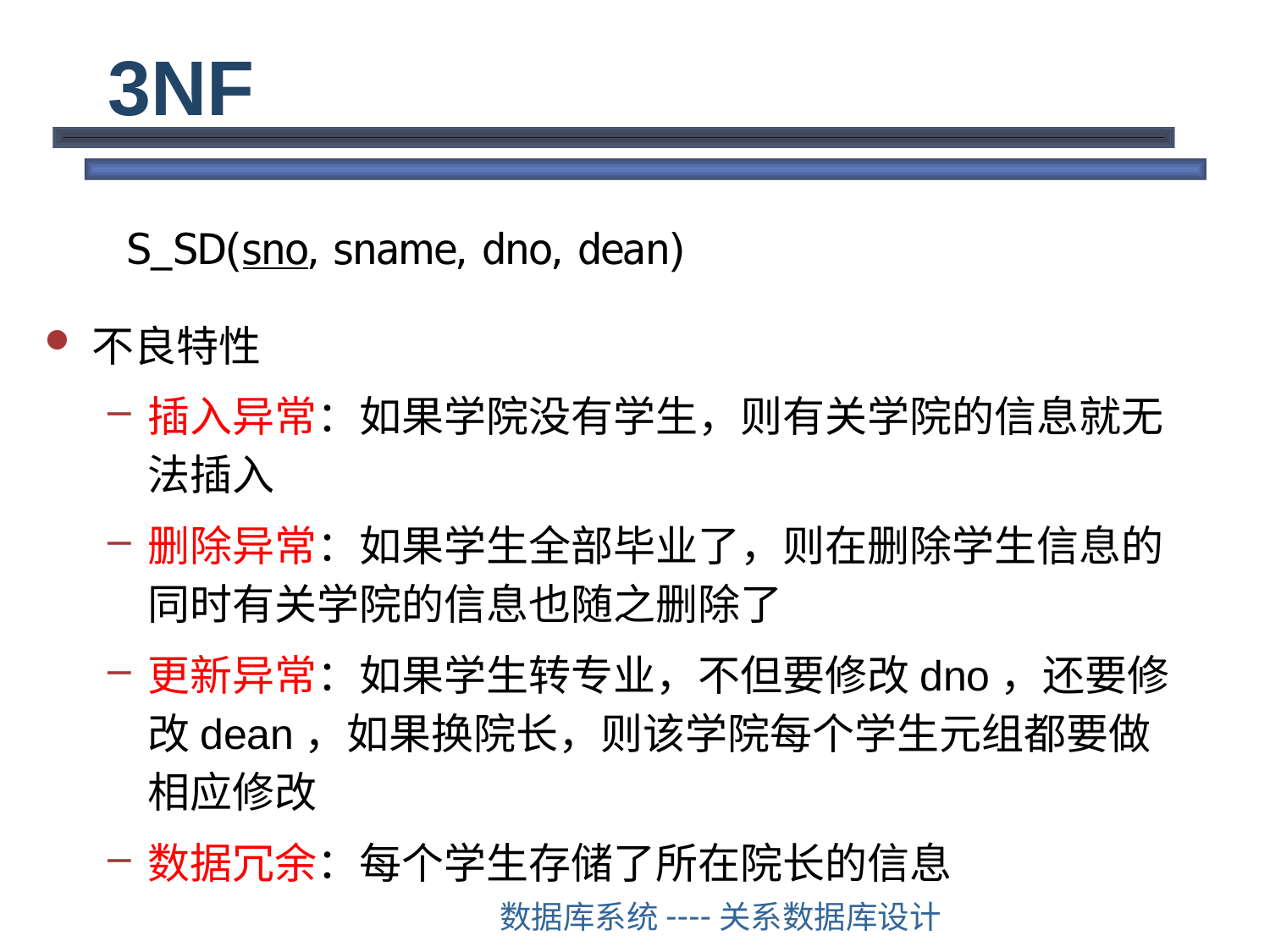

# 3NF
S_SD(sno, sname, dno, dean)

不良特性
插入异常：如果学院没有学生，则有关学院的信息就无法插入
删除异常：如果学生全部毕业了，则在删除学生信息的同时有关学院的信息也随之删除了
更新异常：如果学生转专业，不但要修改dno，还要修改dean，如果换院长，则该学院每个学生元组都要做相应修改
数据冗余：每个学生存储了所在院长的信息
数据库系统----关系数据库设计